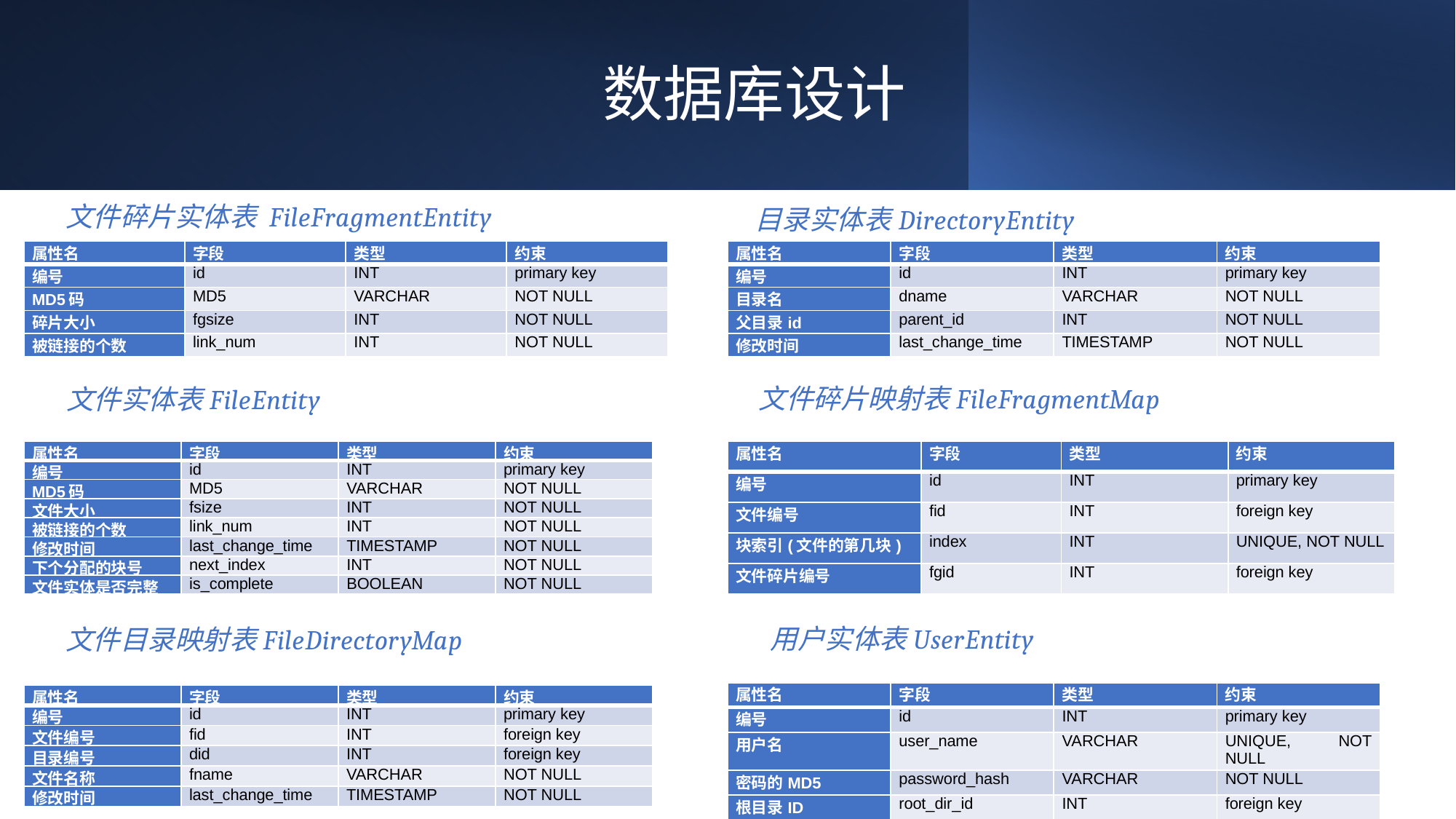

# 数据库设计
文件碎片实体表 FileFragmentEntity
目录实体表DirectoryEntity
| 属性名 | 字段 | 类型 | 约束 |
| --- | --- | --- | --- |
| 编号 | id | INT | primary key |
| MD5码 | MD5 | VARCHAR | NOT NULL |
| 碎片大小 | fgsize | INT | NOT NULL |
| 被链接的个数 | link\_num | INT | NOT NULL |
| 属性名 | 字段 | 类型 | 约束 |
| --- | --- | --- | --- |
| 编号 | id | INT | primary key |
| 目录名 | dname | VARCHAR | NOT NULL |
| 父目录id | parent\_id | INT | NOT NULL |
| 修改时间 | last\_change\_time | TIMESTAMP | NOT NULL |
文件碎片映射表FileFragmentMap
文件实体表FileEntity
| 属性名 | 字段 | 类型 | 约束 |
| --- | --- | --- | --- |
| 编号 | id | INT | primary key |
| 文件编号 | fid | INT | foreign key |
| 块索引(文件的第几块) | index | INT | UNIQUE, NOT NULL |
| 文件碎片编号 | fgid | INT | foreign key |
| 属性名 | 字段 | 类型 | 约束 |
| --- | --- | --- | --- |
| 编号 | id | INT | primary key |
| MD5码 | MD5 | VARCHAR | NOT NULL |
| 文件大小 | fsize | INT | NOT NULL |
| 被链接的个数 | link\_num | INT | NOT NULL |
| 修改时间 | last\_change\_time | TIMESTAMP | NOT NULL |
| 下个分配的块号 | next\_index | INT | NOT NULL |
| 文件实体是否完整 | is\_complete | BOOLEAN | NOT NULL |
用户实体表UserEntity
文件目录映射表FileDirectoryMap
| 属性名 | 字段 | 类型 | 约束 |
| --- | --- | --- | --- |
| 编号 | id | INT | primary key |
| 用户名 | user\_name | VARCHAR | UNIQUE, NOT NULL |
| 密码的MD5 | password\_hash | VARCHAR | NOT NULL |
| 根目录ID | root\_dir\_id | INT | foreign key |
| 属性名 | 字段 | 类型 | 约束 |
| --- | --- | --- | --- |
| 编号 | id | INT | primary key |
| 文件编号 | fid | INT | foreign key |
| 目录编号 | did | INT | foreign key |
| 文件名称 | fname | VARCHAR | NOT NULL |
| 修改时间 | last\_change\_time | TIMESTAMP | NOT NULL |